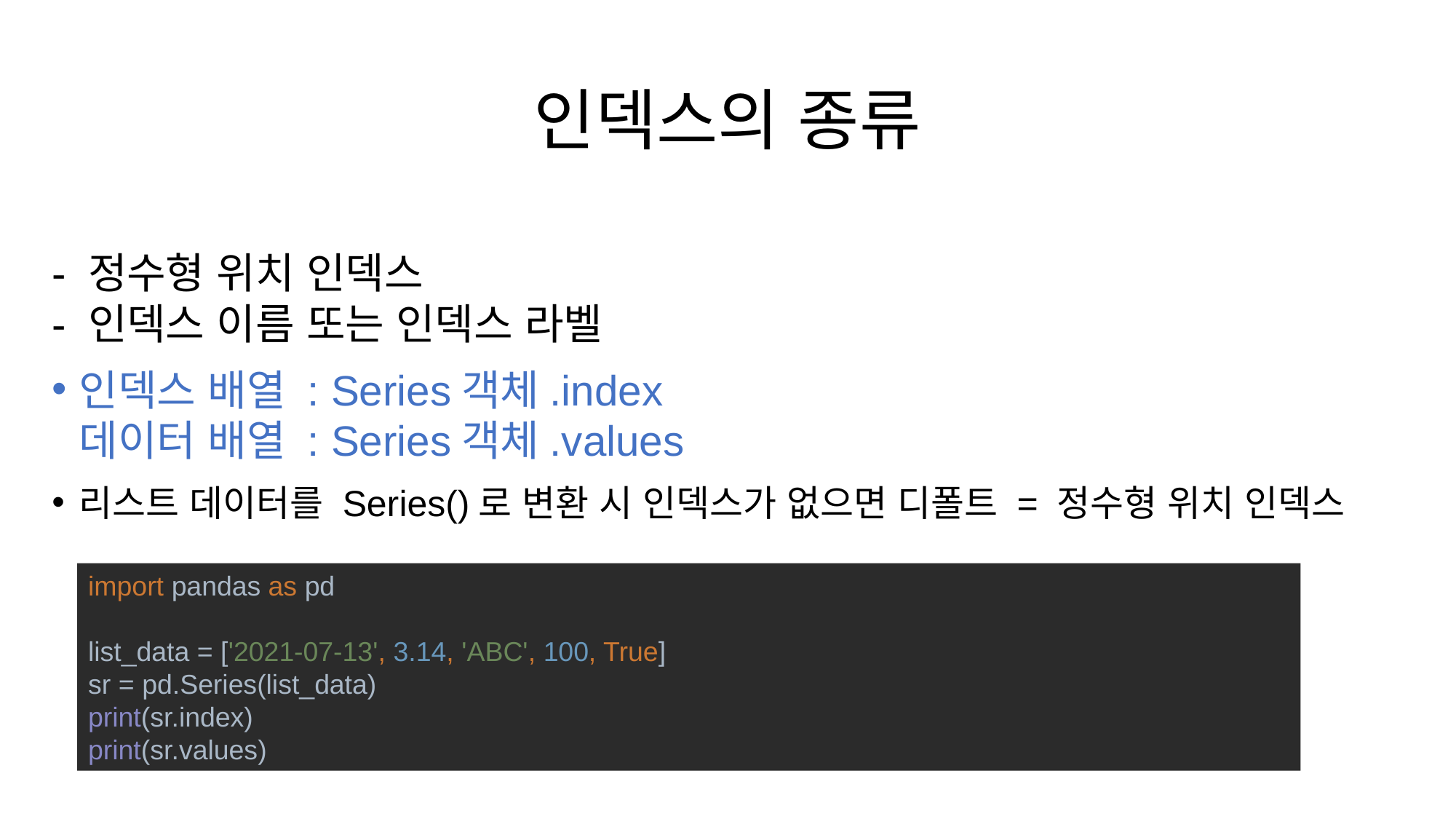

# 인덱스의 종류
- 정수형 위치 인덱스
- 인덱스 이름 또는 인덱스 라벨
인덱스 배열 : Series객체.index
데이터 배열 : Series객체.values
리스트 데이터를 Series()로 변환 시 인덱스가 없으면 디폴트 = 정수형 위치 인덱스
import pandas as pd
list_data = ['2021-07-13', 3.14, 'ABC', 100, True]
sr = pd.Series(list_data)
print(sr.index)
print(sr.values)